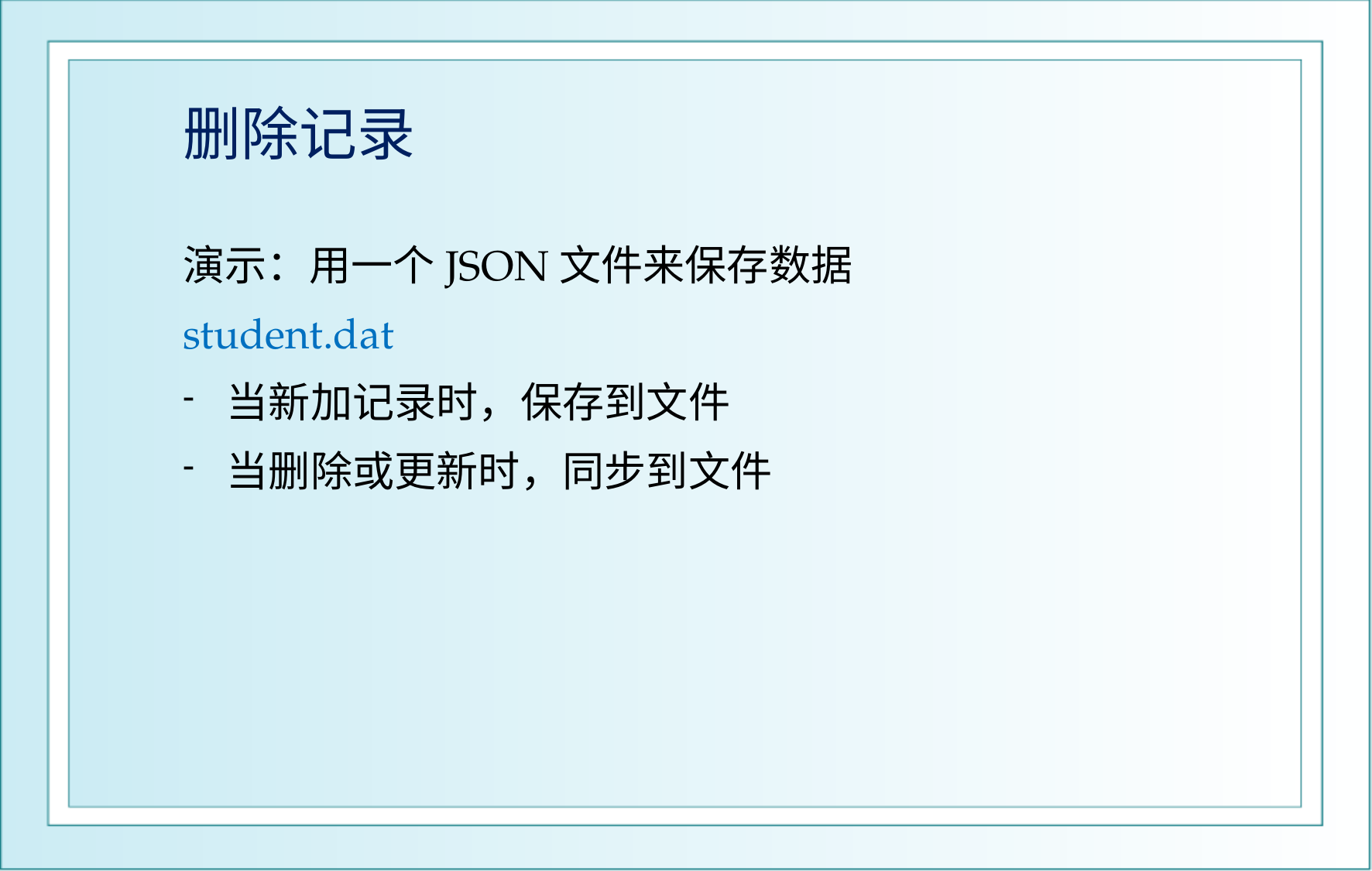

# 删除记录
演示：用一个JSON文件来保存数据
student.dat
当新加记录时，保存到文件
当删除或更新时，同步到文件